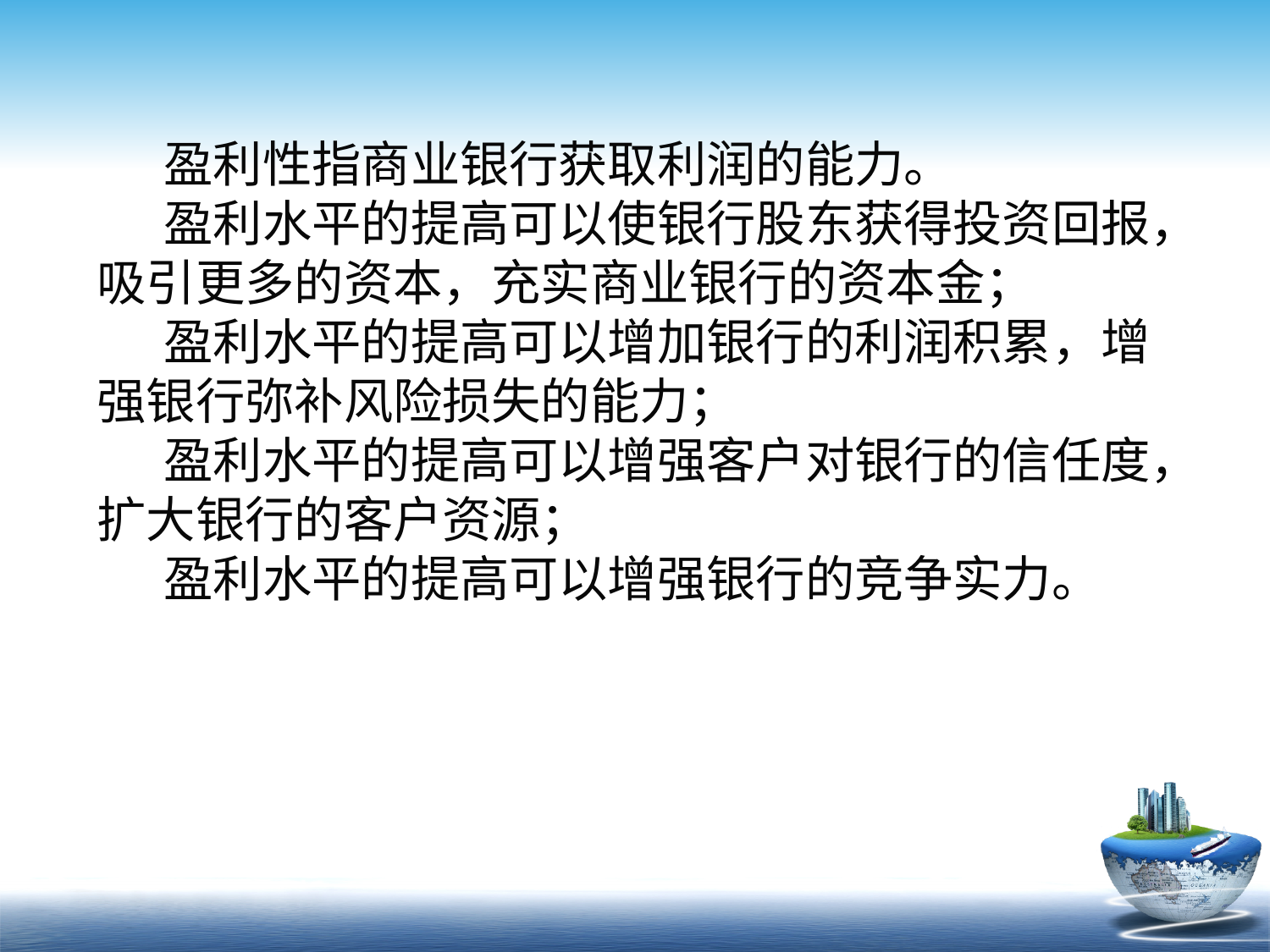

盈利性指商业银行获取利润的能力。
     盈利水平的提高可以使银行股东获得投资回报，吸引更多的资本，充实商业银行的资本金；
     盈利水平的提高可以增加银行的利润积累，增强银行弥补风险损失的能力；
     盈利水平的提高可以增强客户对银行的信任度，扩大银行的客户资源；
     盈利水平的提高可以增强银行的竞争实力。